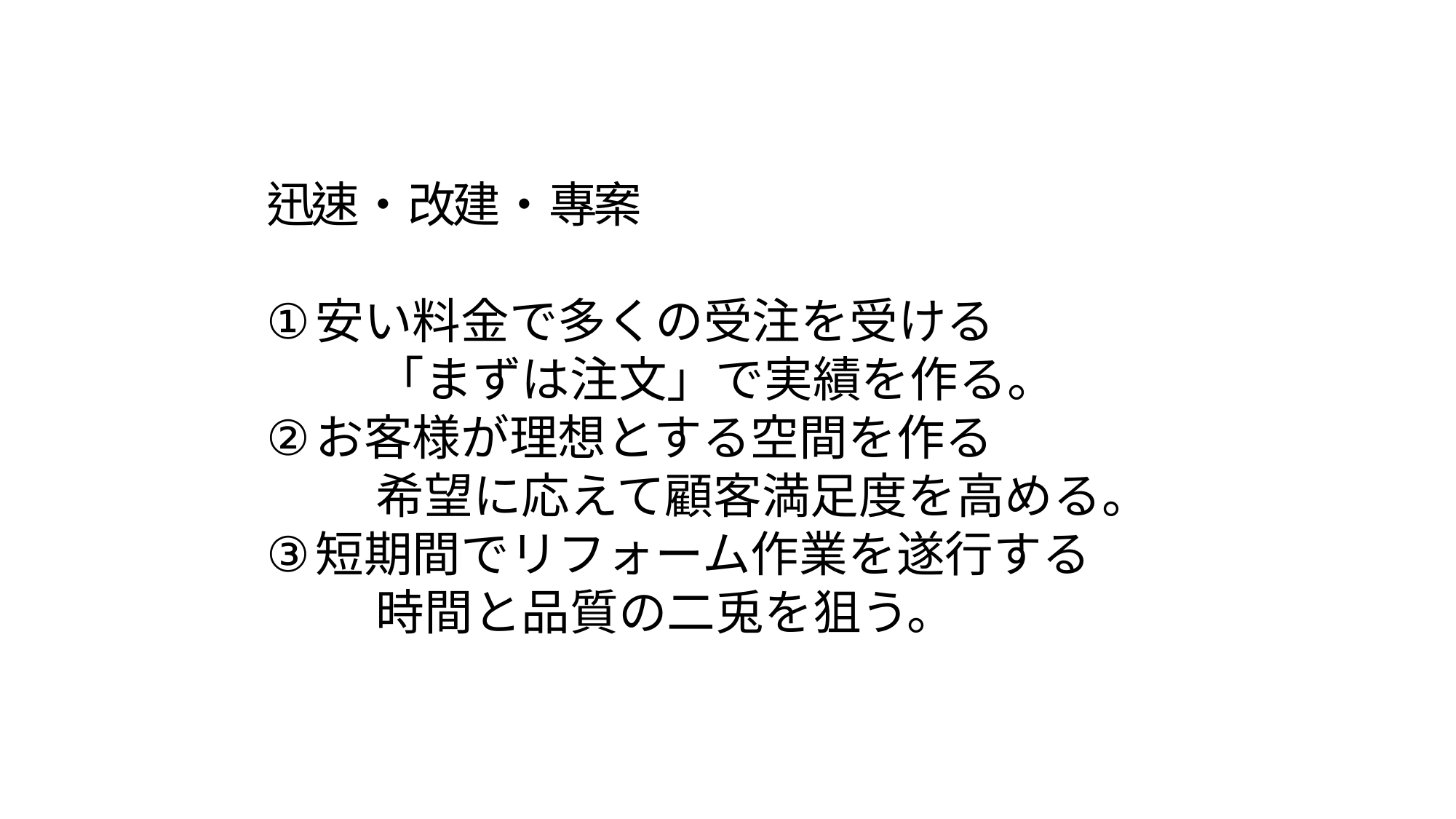

迅速・改建・專案

安い料金で多くの受注を受ける
「まずは注文」で実績を作る。
お客様が理想とする空間を作る
希望に応えて顧客満足度を高める。
短期間でリフォーム作業を遂行する
時間と品質の二兎を狙う。